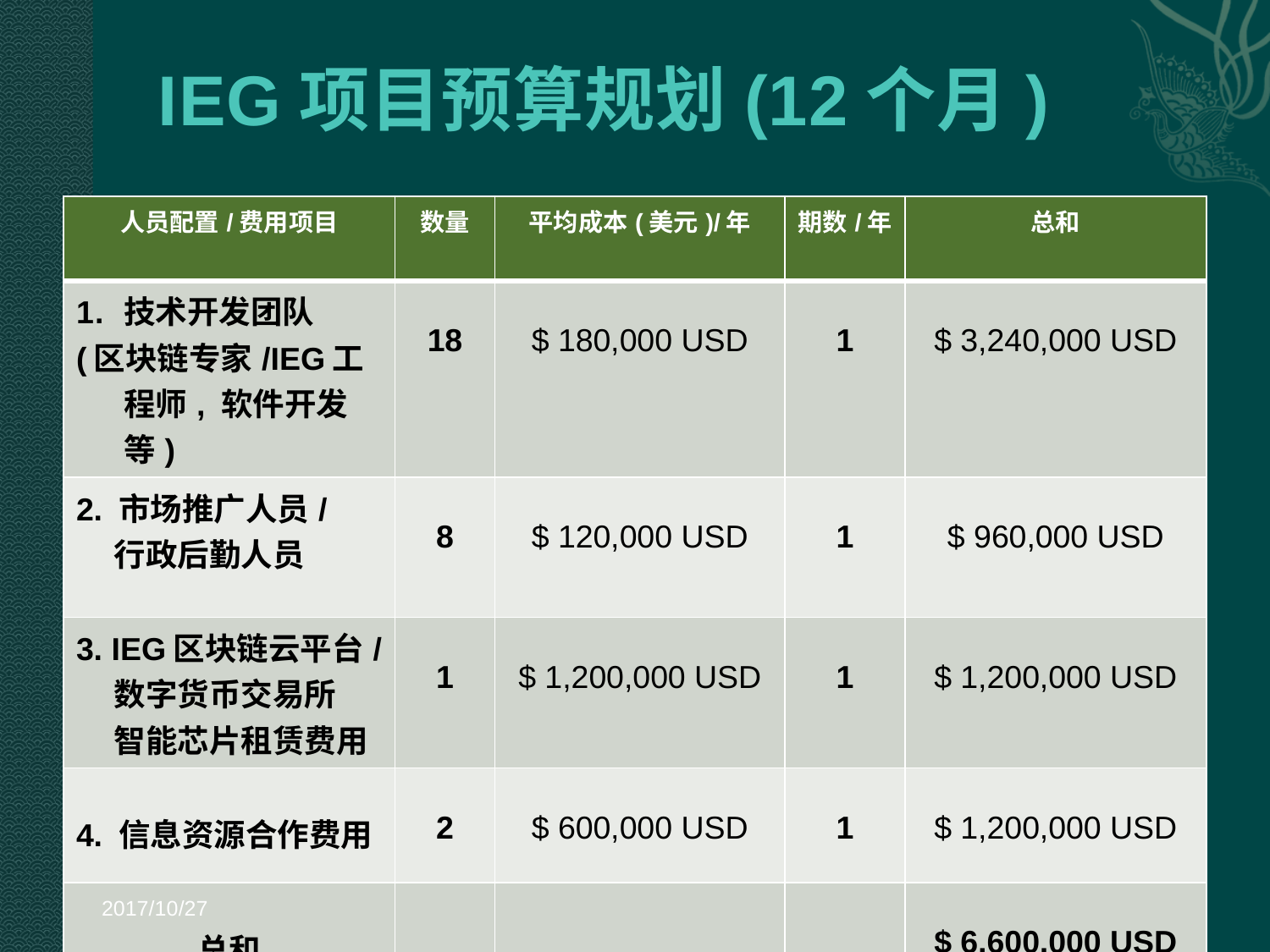

# IEG项目预算规划(12个月)
| 人员配置/费用项目 | 数量 | 平均成本(美元)/年 | 期数/年 | 总和 |
| --- | --- | --- | --- | --- |
| 技术开发团队 (区块链专家/IEG工程师, 软件开发等) | 18 | $ 180,000 USD | 1 | $ 3,240,000 USD |
| 2. 市场推广人员/ 行政后勤人员 | 8 | $ 120,000 USD | 1 | $ 960,000 USD |
| 3. IEG区块链云平台/ 数字货币交易所 智能芯片租赁费用 | 1 | $ 1,200,000 USD | 1 | $ 1,200,000 USD |
| 4. 信息资源合作费用 | 2 | $ 600,000 USD | 1 | $ 1,200,000 USD |
| 总和 |  |  |  | $ 6,600,000 USD |
2017/10/27
35